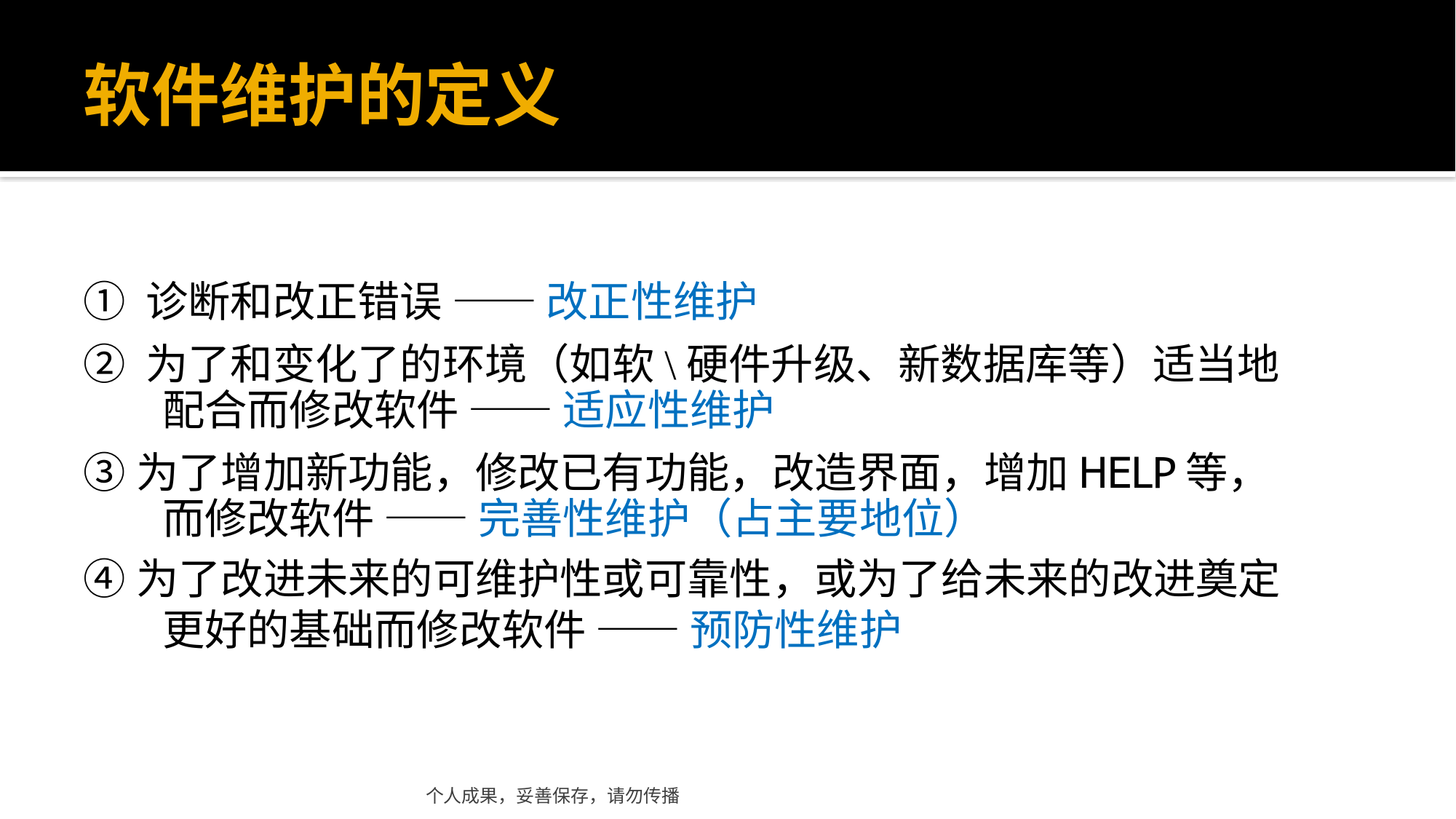

# 软件维护的定义
① 诊断和改正错误 —— 改正性维护
② 为了和变化了的环境（如软\硬件升级、新数据库等）适当地配合而修改软件 —— 适应性维护
③为了增加新功能，修改已有功能，改造界面，增加HELP等，而修改软件 —— 完善性维护（占主要地位）
④为了改进未来的可维护性或可靠性，或为了给未来的改进奠定更好的基础而修改软件 —— 预防性维护
个人成果，妥善保存，请勿传播